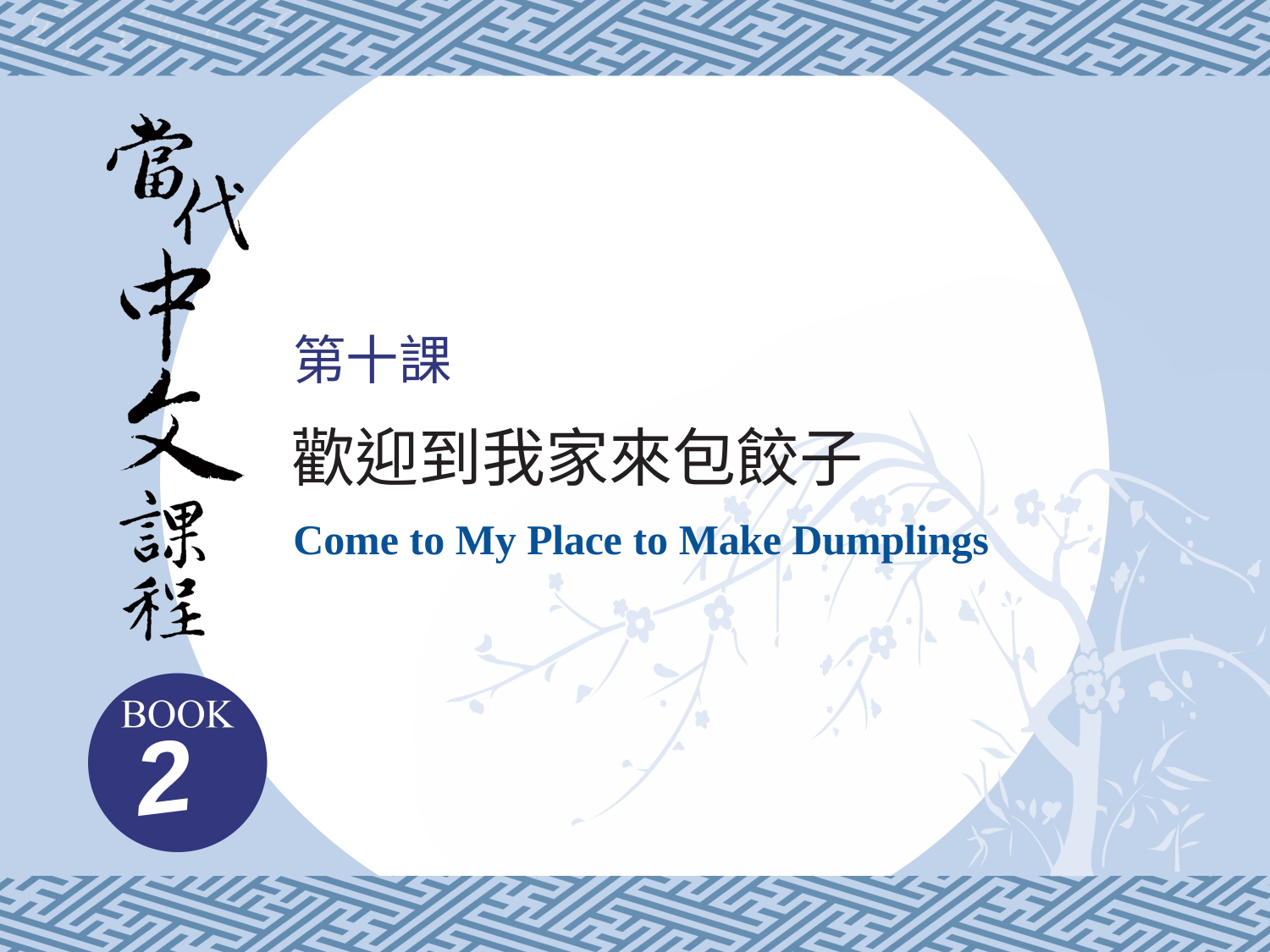

第十課
歡迎到我家來包餃子
Come to My Place to Make Dumplings
2